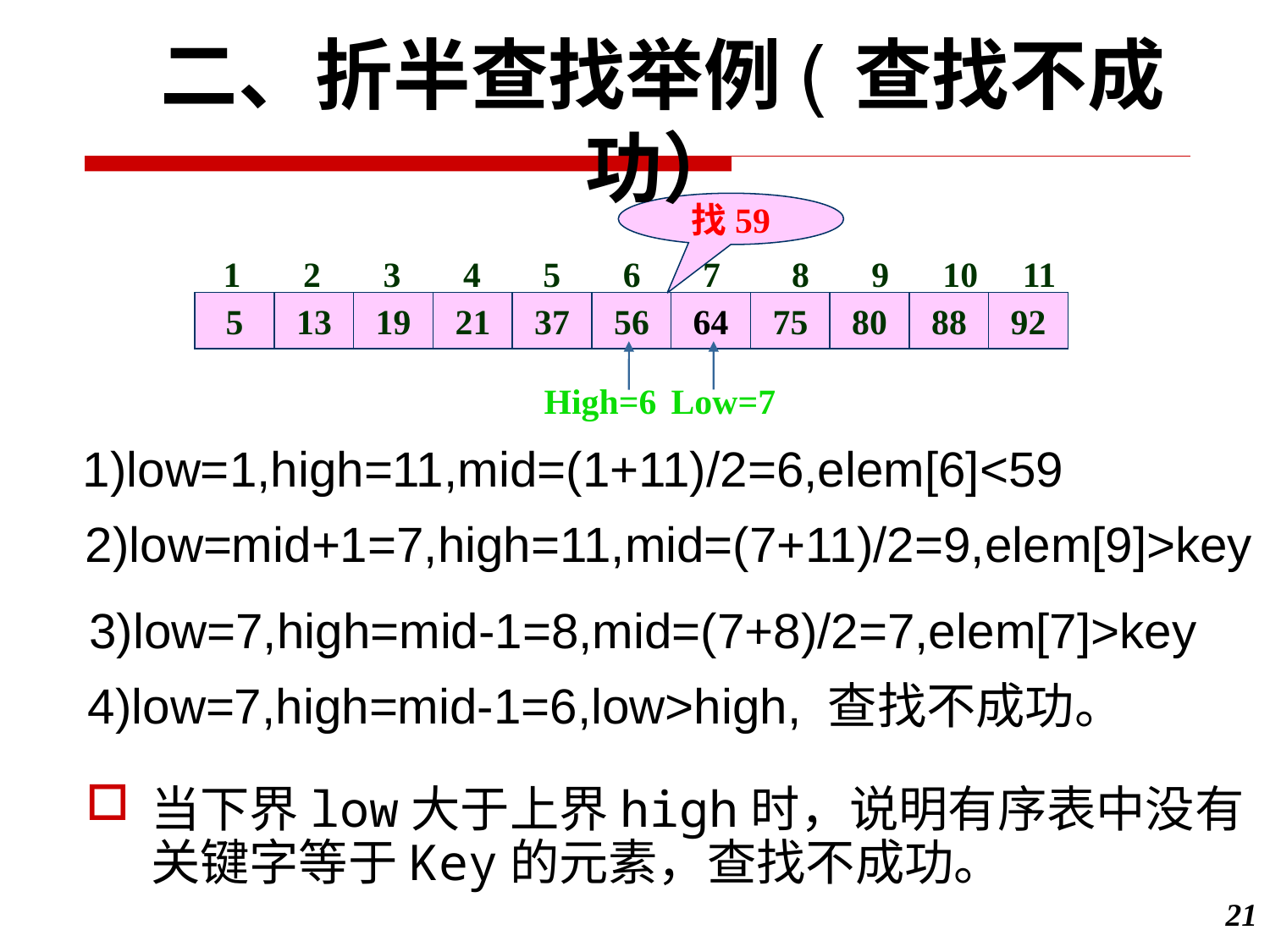

二、折半查找举例(查找不成功）
找59
1       2       3       4       5       6       7        8       9      10     11
5
13
19
21
37
56
64
75
80
88
92

High=6
Low=7
1)low=1,high=11,mid=(1+11)/2=6,elem[6]<59
2)low=mid+1=7,high=11,mid=(7+11)/2=9,elem[9]>key
3)low=7,high=mid-1=8,mid=(7+8)/2=7,elem[7]>key
4)low=7,high=mid-1=6,low>high, 查找不成功。
当下界low大于上界high时，说明有序表中没有关键字等于Key的元素，查找不成功。
21